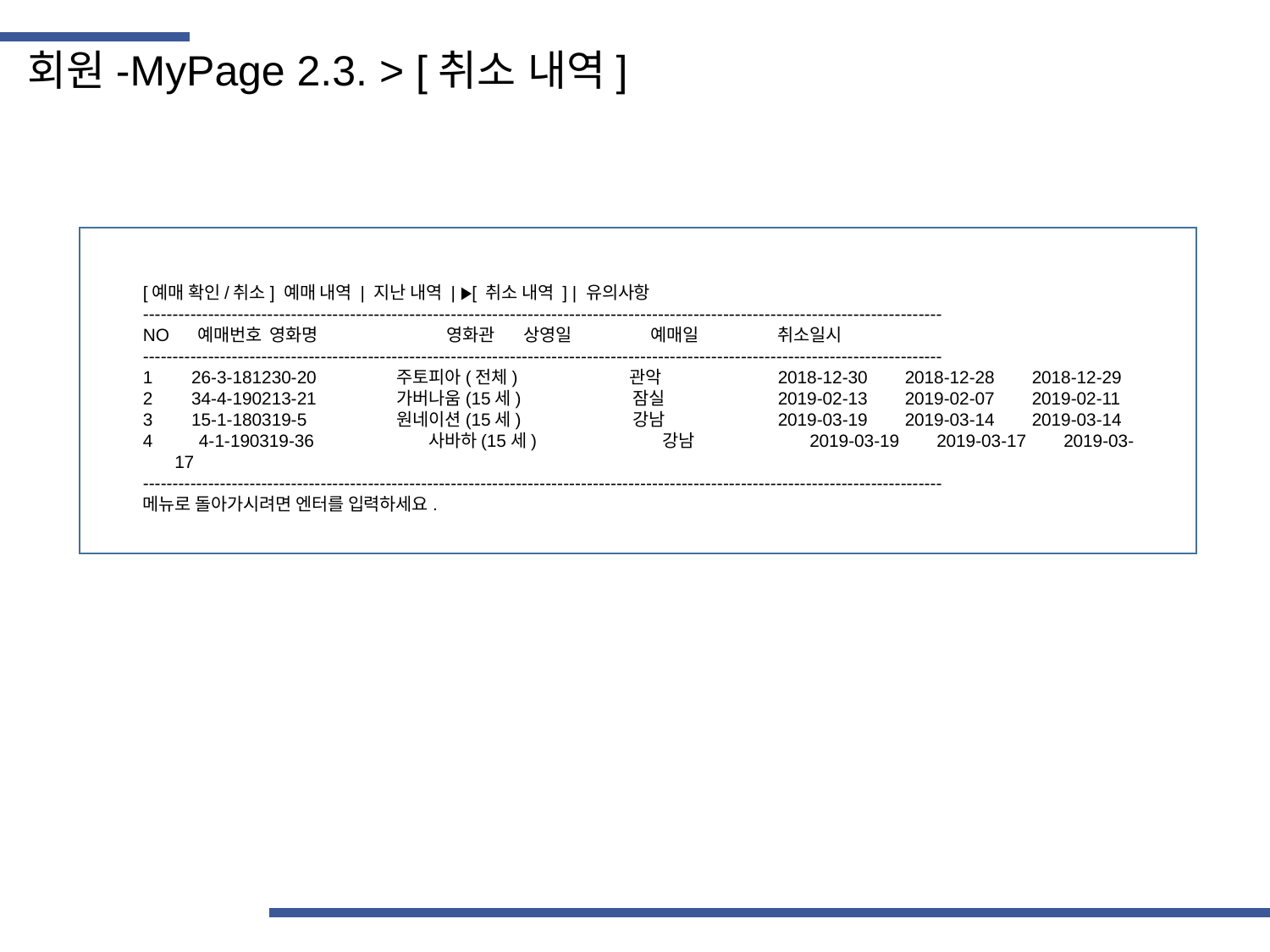

회원-MyPage 2.3. > [취소 내역]

[예매 확인/취소] 예매 내역 | 지난 내역 | ▶[ 취소 내역 ] | 유의사항
---------------------------------------------------------------------------------------------------------------------------------------
NO     예매번호	영화명                                영화관	상영일       	예매일 	취소일시
---------------------------------------------------------------------------------------------------------------------------------------
1        26-3-181230-20	주토피아(전체)                      관악	2018-12-30	2018-12-28	2018-12-29
2        34-4-190213-21	가버나움(15세)                      잠실	2019-02-13	2019-02-07	2019-02-11
3        15-1-180319-5	원네이션(15세)                      강남	2019-03-19	2019-03-14	2019-03-14
     4-1-190319-36	사바하(15세)                         강남	2019-03-19	2019-03-17	2019-03-17
---------------------------------------------------------------------------------------------------------------------------------------
메뉴로 돌아가시려면 엔터를 입력하세요.